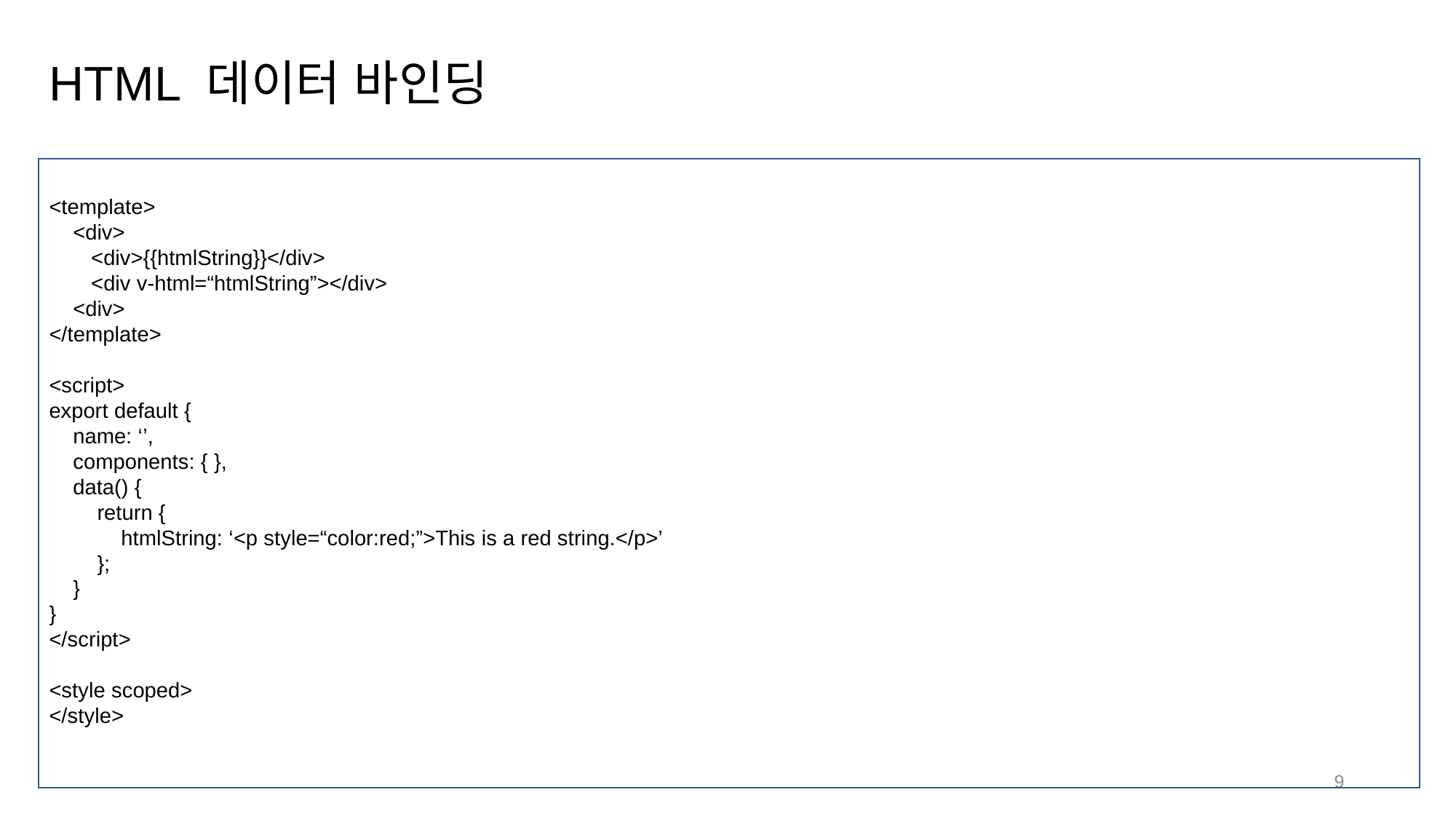

# HTML 데이터 바인딩

<template>
    <div>
       <div>{{htmlString}}</div>
       <div v-html=“htmlString”></div>
    <div>
</template>

<script>
export default {
    name: ‘’,
    components: { },
    data() {
        return {
            htmlString: ‘<p style=“color:red;”>This is a red string.</p>’
        };
    }
}
</script>

<style scoped>
</style>

9